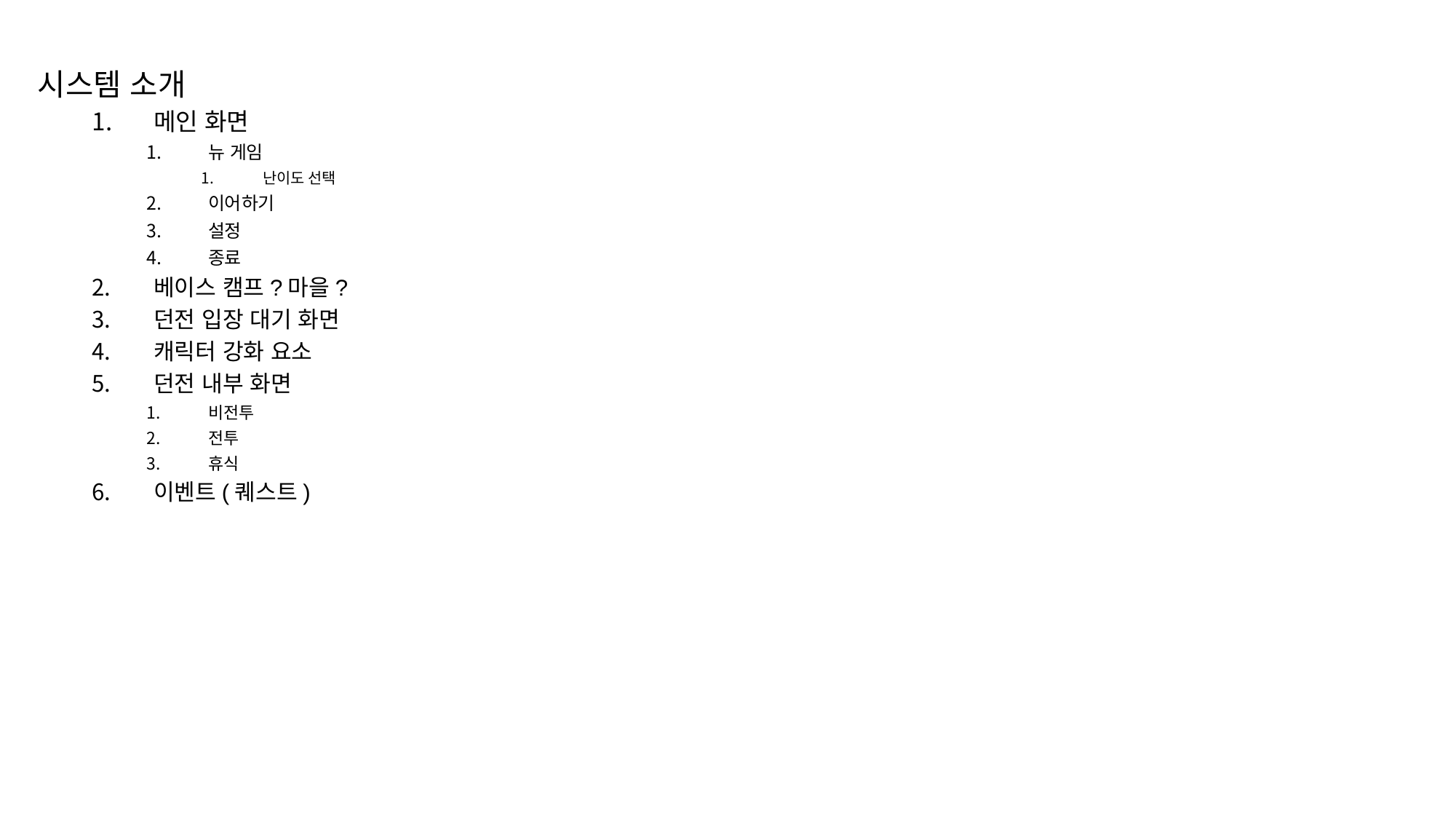

시스템 소개
메인 화면
뉴 게임
난이도 선택
이어하기
설정
종료
베이스 캠프?마을?
던전 입장 대기 화면
캐릭터 강화 요소
던전 내부 화면
비전투
전투
휴식
이벤트(퀘스트)